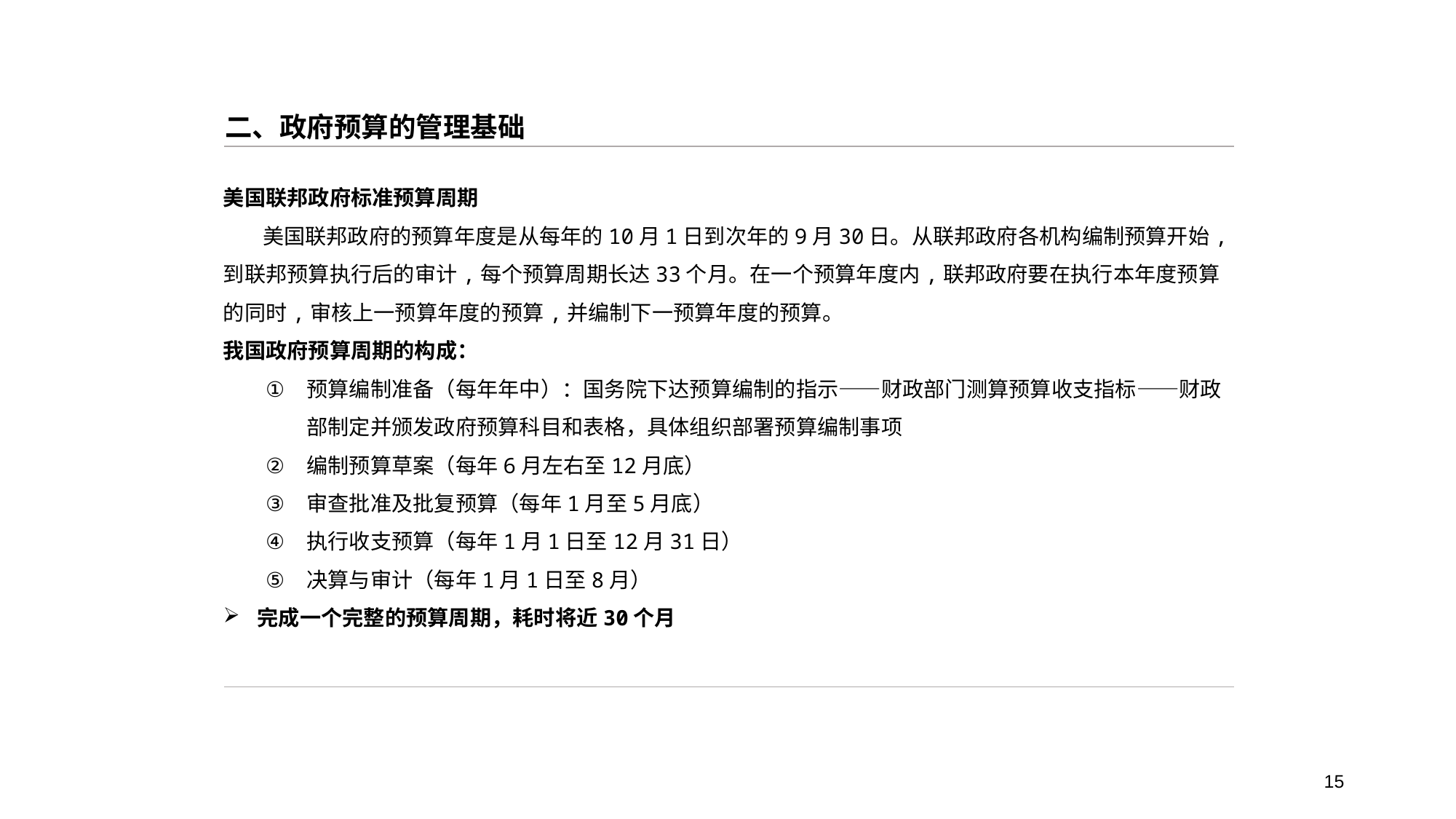

二、政府预算的管理基础
美国联邦政府标准预算周期
       美国联邦政府的预算年度是从每年的10月1日到次年的9月30日。从联邦政府各机构编制预算开始,到联邦预算执行后的审计,每个预算周期长达33个月。在一个预算年度内,联邦政府要在执行本年度预算的同时,审核上一预算年度的预算,并编制下一预算年度的预算。
我国政府预算周期的构成：
预算编制准备（每年年中）：国务院下达预算编制的指示——财政部门测算预算收支指标——财政部制定并颁发政府预算科目和表格，具体组织部署预算编制事项
编制预算草案（每年6月左右至12月底）
审查批准及批复预算（每年1月至5月底）
执行收支预算（每年1月1日至12月31日）
决算与审计（每年1月1日至8月）
完成一个完整的预算周期，耗时将近30个月

15